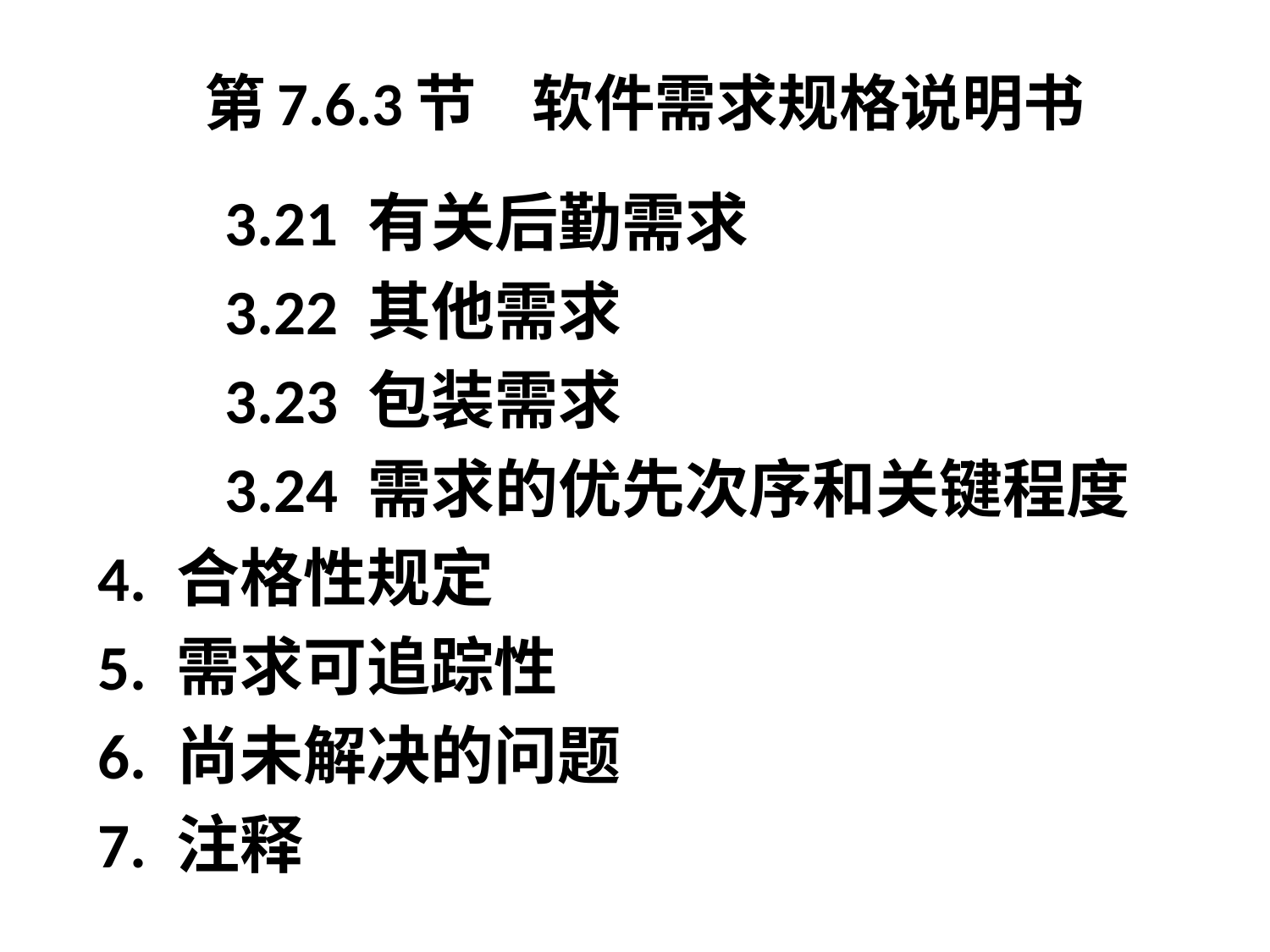

# 第7.6.3节    软件需求规格说明书
	3.21 有关后勤需求
	3.22 其他需求
	3.23 包装需求
	3.24 需求的优先次序和关键程度
4. 合格性规定
5. 需求可追踪性
6. 尚未解决的问题
7. 注释